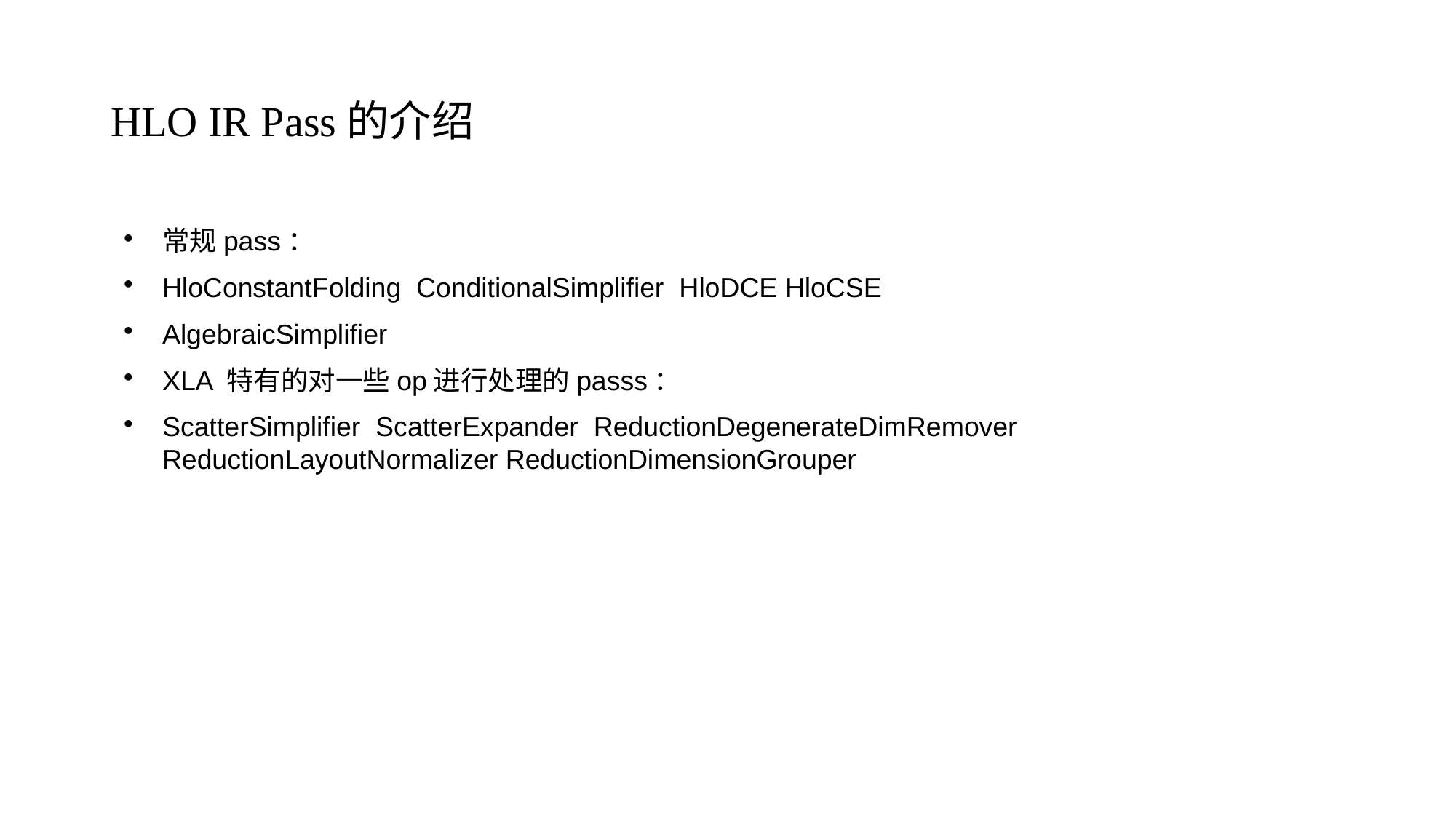

HLO IR Pass的介绍
常规pass：
HloConstantFolding  ConditionalSimplifier  HloDCE HloCSE
AlgebraicSimplifier
XLA 特有的对一些op进行处理的passs：
ScatterSimplifier  ScatterExpander  ReductionDegenerateDimRemover  ReductionLayoutNormalizer ReductionDimensionGrouper